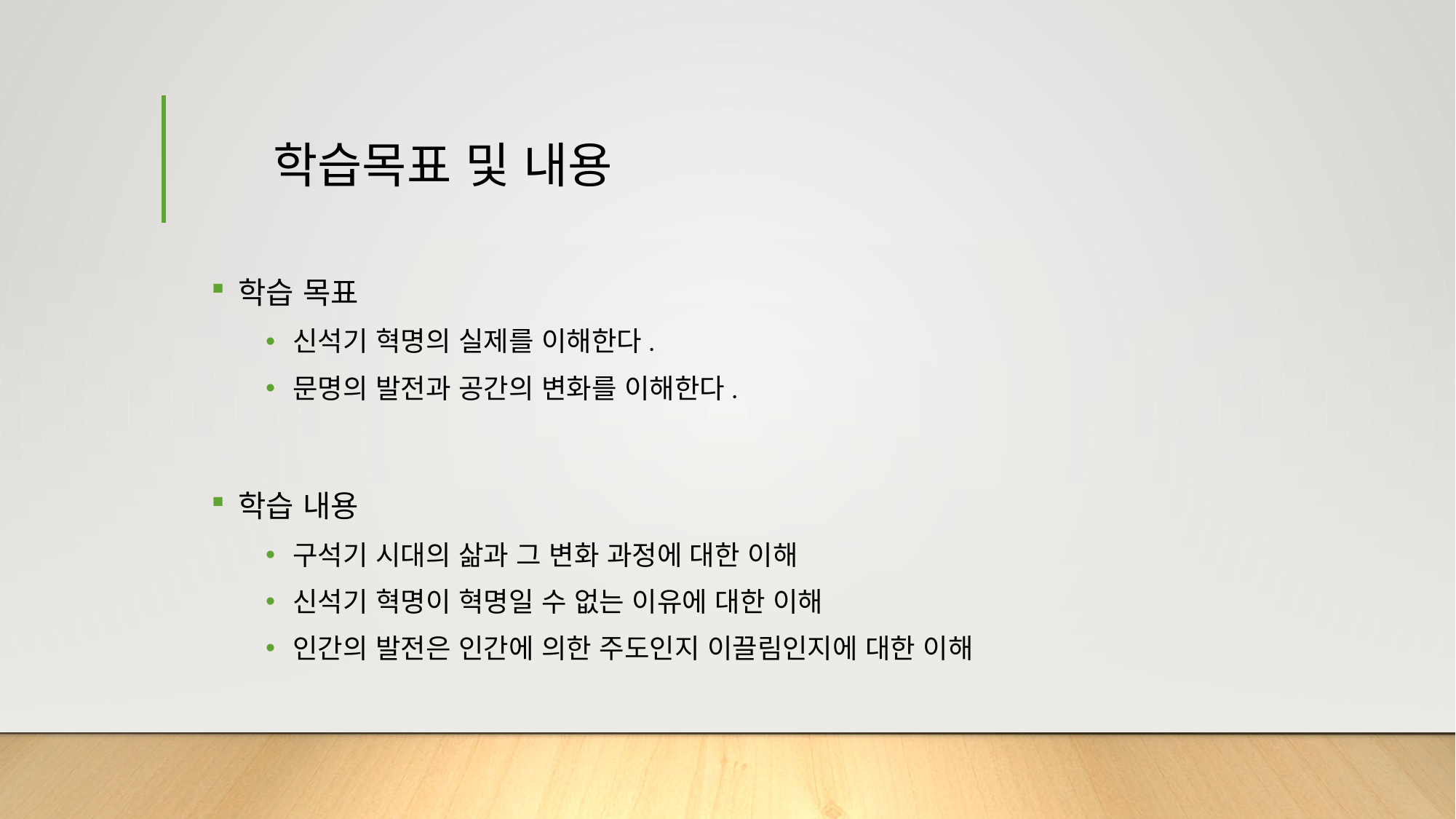

# 학습목표 및 내용
학습 목표
신석기 혁명의 실제를 이해한다.
문명의 발전과 공간의 변화를 이해한다.

학습 내용
구석기 시대의 삶과 그 변화 과정에 대한 이해
신석기 혁명이 혁명일 수 없는 이유에 대한 이해
인간의 발전은 인간에 의한 주도인지 이끌림인지에 대한 이해